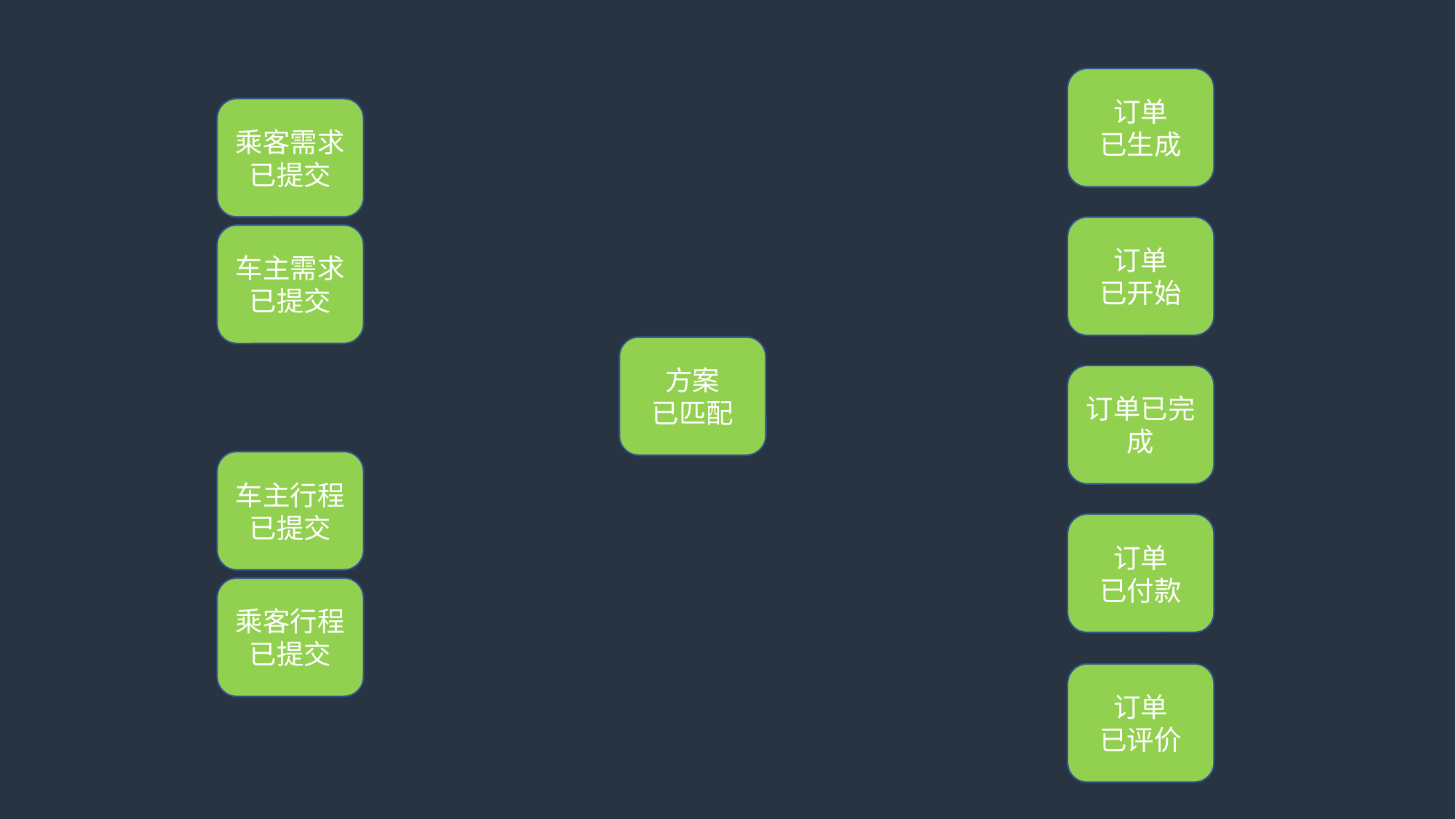

订单
已生成
乘客需求已提交
订单
已开始
车主需求已提交
方案
已匹配
订单已完成
车主行程已提交
订单
已付款
乘客行程已提交
订单
已评价